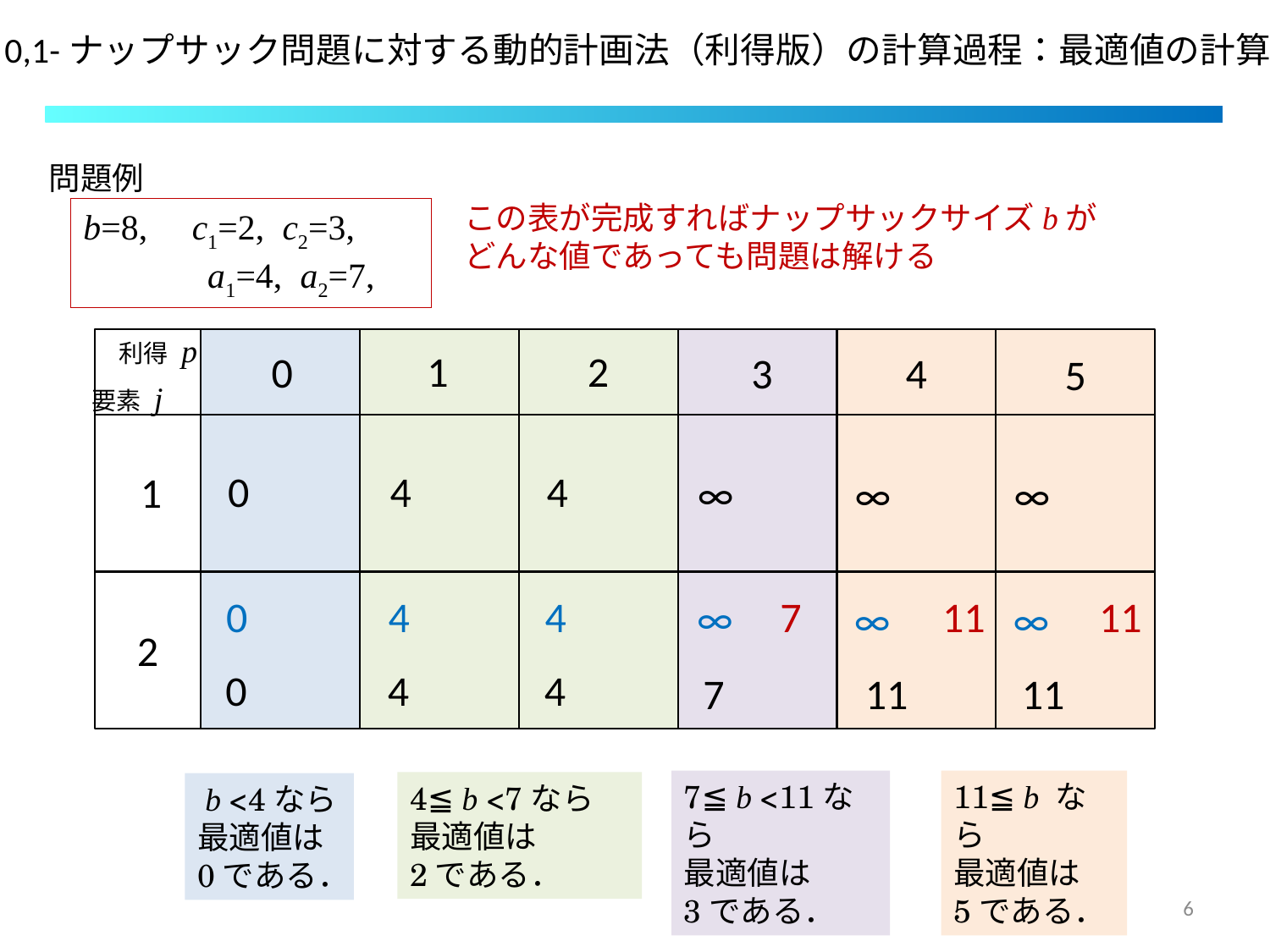

0,1-ナップサック問題に対する動的計画法（利得版）の計算過程：最適値の計算

問題例
この表が完成すればナップサックサイズbが
どんな値であっても問題は解ける
b=8,     c1=2,  c2=3,
              a1=4,  a2=7,
利得 p

2
1
0
3
4
5
要素 j

4
4
0
1
∞
∞
∞

11
4
11
4
7
0
∞
∞
∞
2
4
4
0
11
11
7
7≦ b <11なら
最適値は
3である．
11≦ b なら
最適値は
5である．
4≦ b <7なら
最適値は
2である．
 b <4なら
最適値は
0である．
6